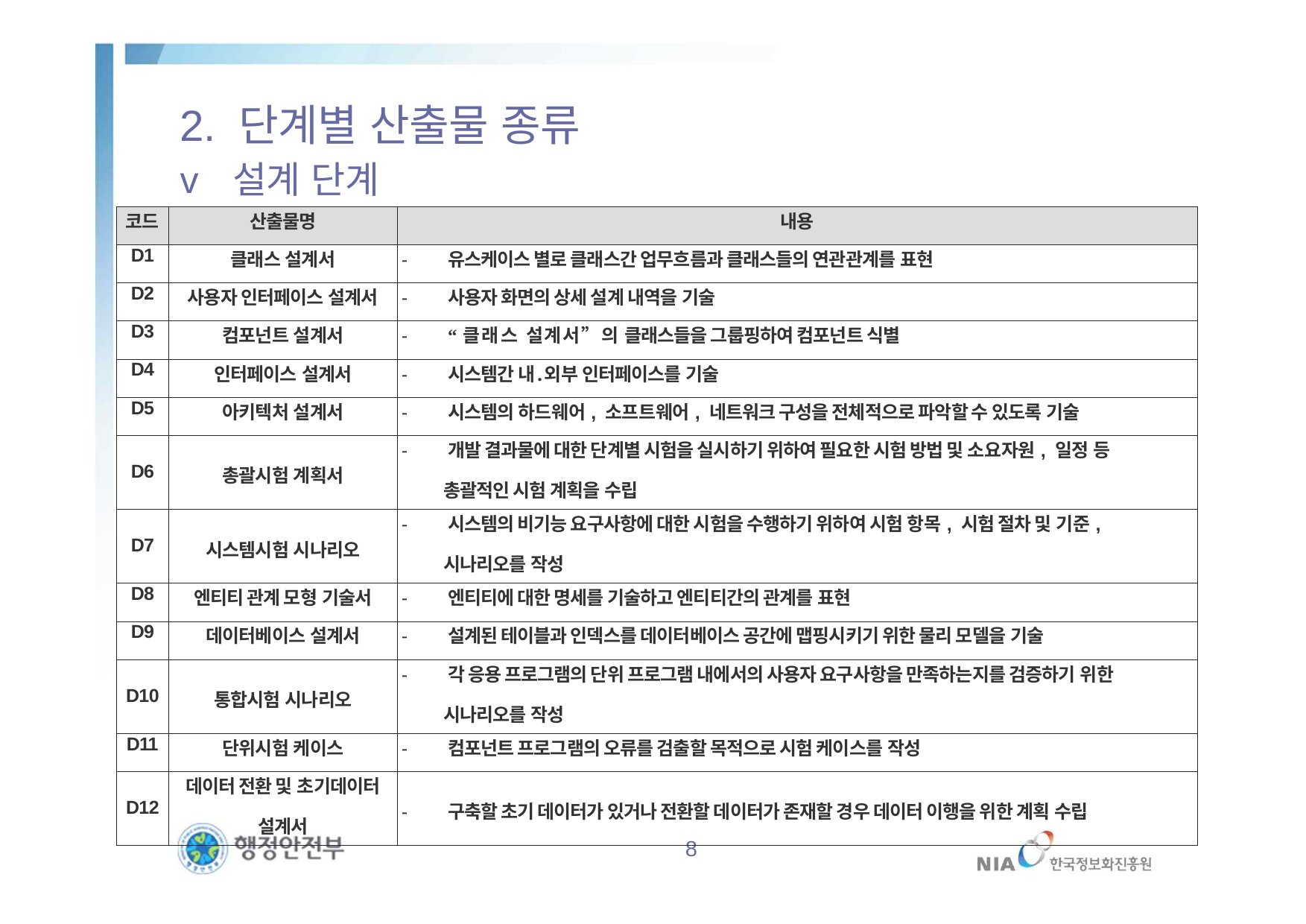

# 2. 단계별 산출물 종류
v 설계 단계
| 코드 | 산출물명 | 내용 |
| --- | --- | --- |
| D1 | 클래스 설계서 | - 유스케이스 별로 클래스간 업무흐름과 클래스들의 연관관계를 표현 |
| D2 | 사용자 인터페이스 설계서 | - 사용자 화면의 상세 설계 내역을 기술 |
| D3 | 컴포넌트 설계서 | - “클래스 설계서”의 클래스들을 그룹핑하여 컴포넌트 식별 |
| D4 | 인터페이스 설계서 | - 시스템간 내․외부 인터페이스를 기술 |
| D5 | 아키텍처 설계서 | - 시스템의 하드웨어, 소프트웨어, 네트워크 구성을 전체적으로 파악할 수 있도록 기술 |
| D6 | 총괄시험 계획서 | - 개발 결과물에 대한 단계별 시험을 실시하기 위하여 필요한 시험 방법 및 소요자원, 일정 등 총괄적인 시험 계획을 수립 |
| D7 | 시스템시험 시나리오 | - 시스템의 비기능 요구사항에 대한 시험을 수행하기 위하여 시험 항목, 시험 절차 및 기준, 시나리오를 작성 |
| D8 | 엔티티 관계 모형 기술서 | - 엔티티에 대한 명세를 기술하고 엔티티간의 관계를 표현 |
| D9 | 데이터베이스 설계서 | - 설계된 테이블과 인덱스를 데이터베이스 공간에 맵핑시키기 위한 물리 모델을 기술 |
| D10 | 통합시험 시나리오 | - 각 응용 프로그램의 단위 프로그램 내에서의 사용자 요구사항을 만족하는지를 검증하기 위한 시나리오를 작성 |
| D11 | 단위시험 케이스 | - 컴포넌트 프로그램의 오류를 검출할 목적으로 시험 케이스를 작성 |
| D12 | 데이터 전환 및 초기데이터 설계서 | - 구축할 초기 데이터가 있거나 전환할 데이터가 존재할 경우 데이터 이행을 위한 계획 수립 |
8